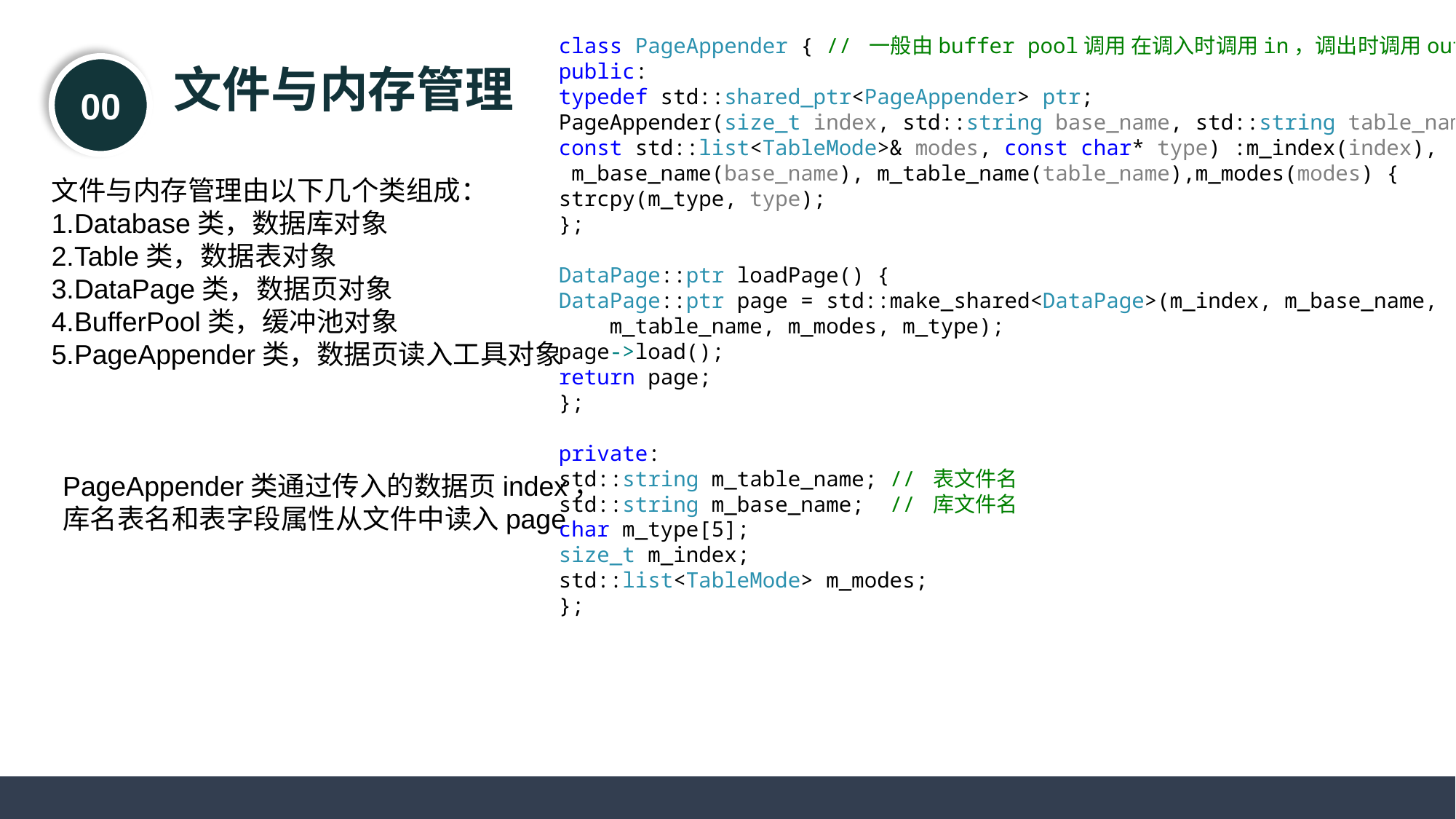

class PageAppender { // 一般由buffer pool调用 在调入时调用in，调出时调用out
public:
typedef std::shared_ptr<PageAppender> ptr;
PageAppender(size_t index, std::string base_name, std::string table_name,
const std::list<TableMode>& modes, const char* type) :m_index(index),
 m_base_name(base_name), m_table_name(table_name),m_modes(modes) {
strcpy(m_type, type);
};

DataPage::ptr loadPage() {
DataPage::ptr page = std::make_shared<DataPage>(m_index, m_base_name,
    m_table_name, m_modes, m_type);
page->load();
return page;
};

private:
std::string m_table_name; // 表文件名
std::string m_base_name;  // 库文件名
char m_type[5];
size_t m_index;
std::list<TableMode> m_modes;
};
文件与内存管理
00
文件与内存管理由以下几个类组成：
1.Database类，数据库对象
2.Table类，数据表对象
3.DataPage类，数据页对象
4.BufferPool类，缓冲池对象
5.PageAppender类，数据页读入工具对象
PageAppender类通过传入的数据页index，
库名表名和表字段属性从文件中读入page